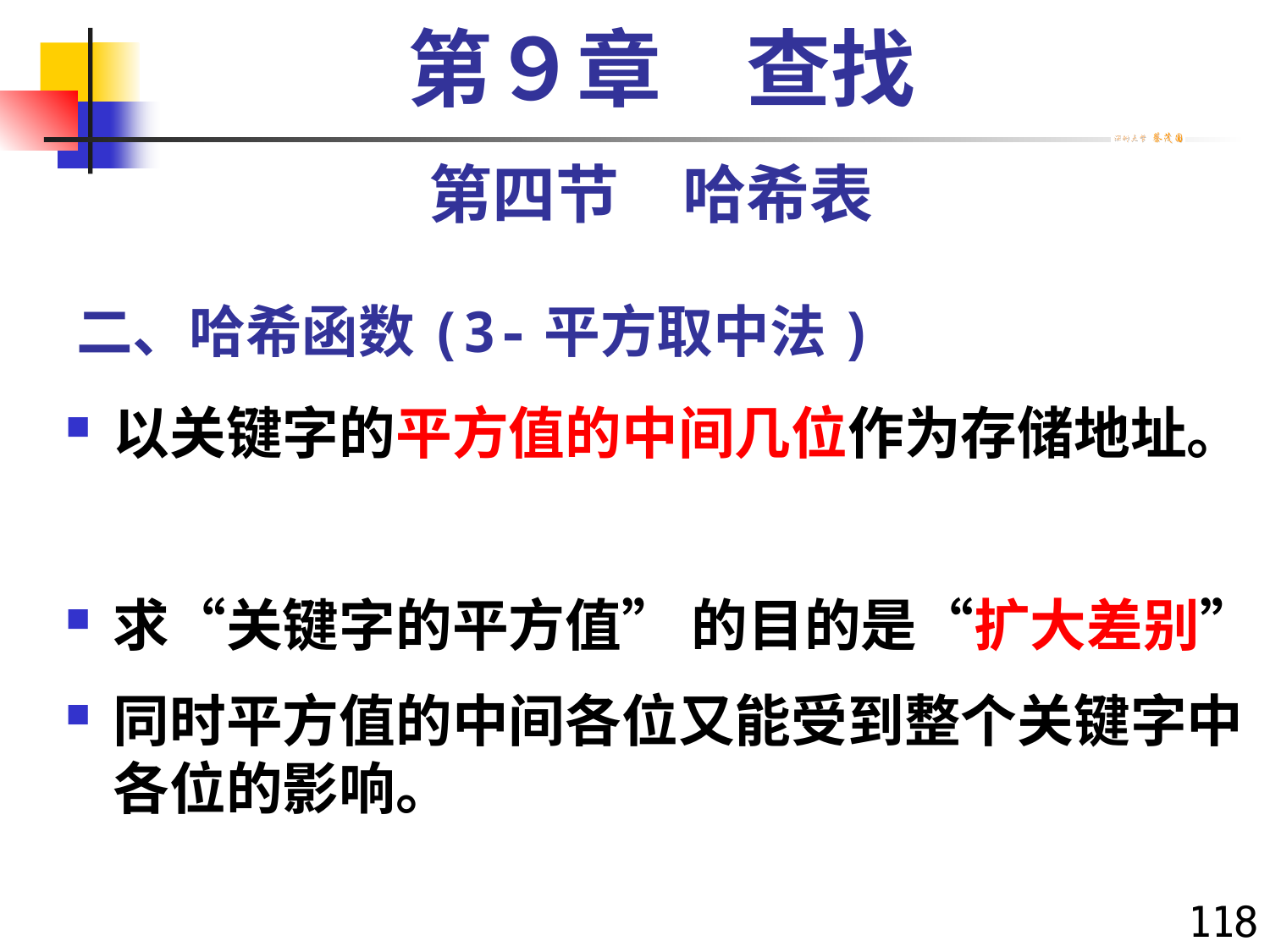

第９章　查找
第四节　哈希表
# 二、哈希函数(3-平方取中法)
以关键字的平方值的中间几位作为存储地址。

求“关键字的平方值” 的目的是“扩大差别”
同时平方值的中间各位又能受到整个关键字中各位的影响。
118